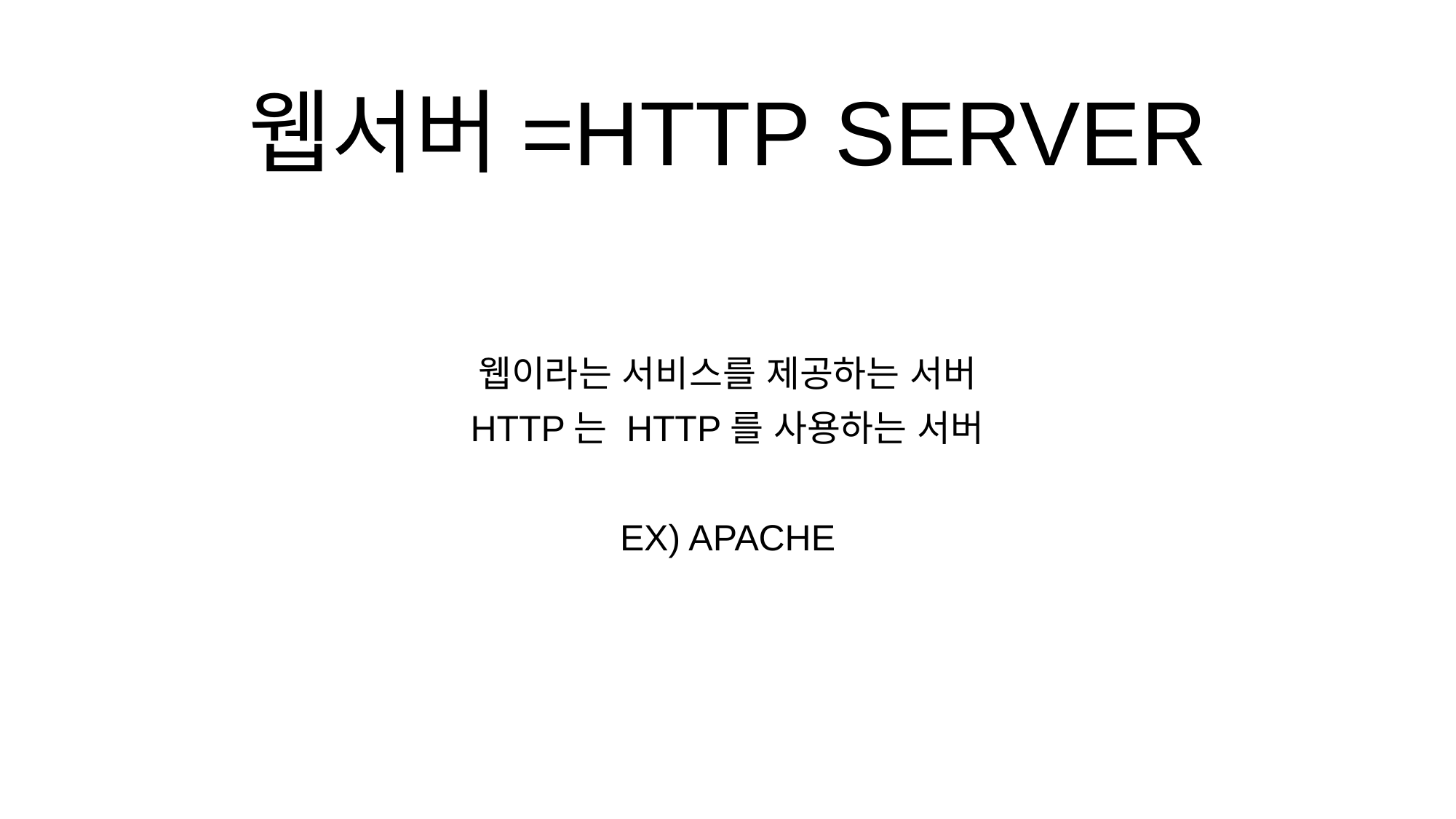

# 웹서버=HTTP SERVER
웹이라는 서비스를 제공하는 서버
HTTP는 HTTP를 사용하는 서버

EX) APACHE